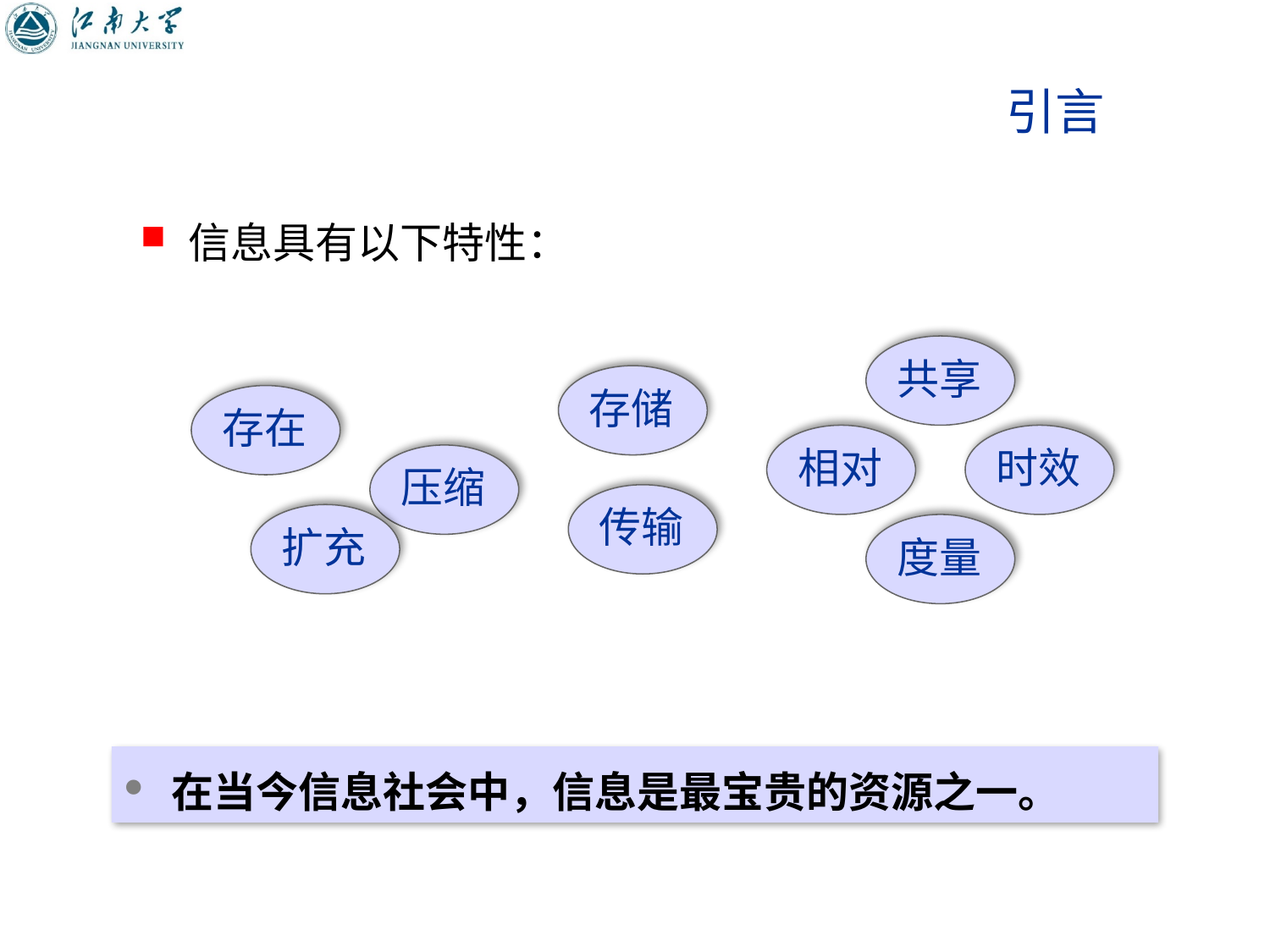

引言
信息具有以下特性：

共享

存储

存在

相对

时效

压缩

传输

扩充

度量
在当今信息社会中，信息是最宝贵的资源之一。